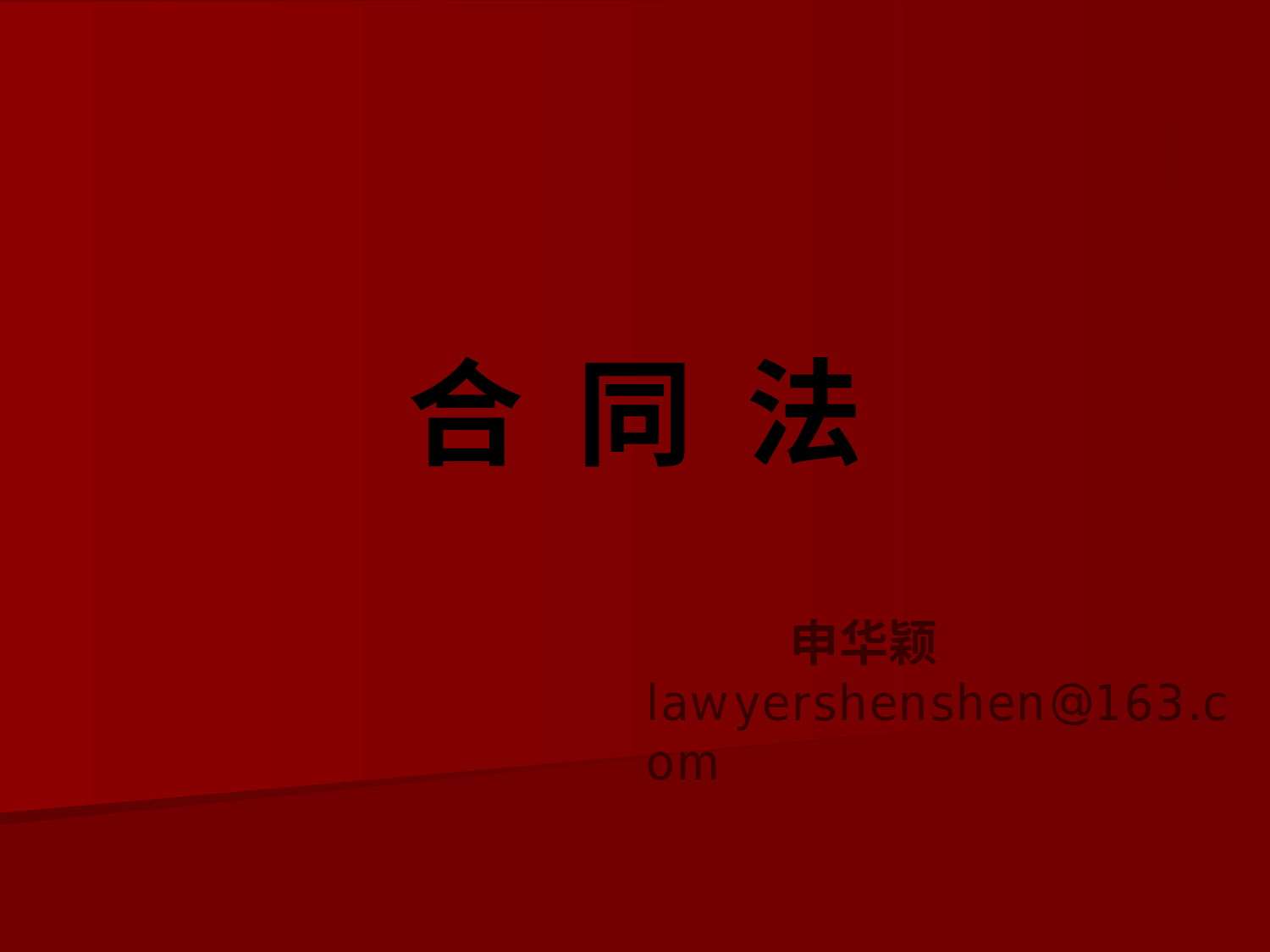

# 合  同  法
            申华颖
lawyershenshen@163.com
1